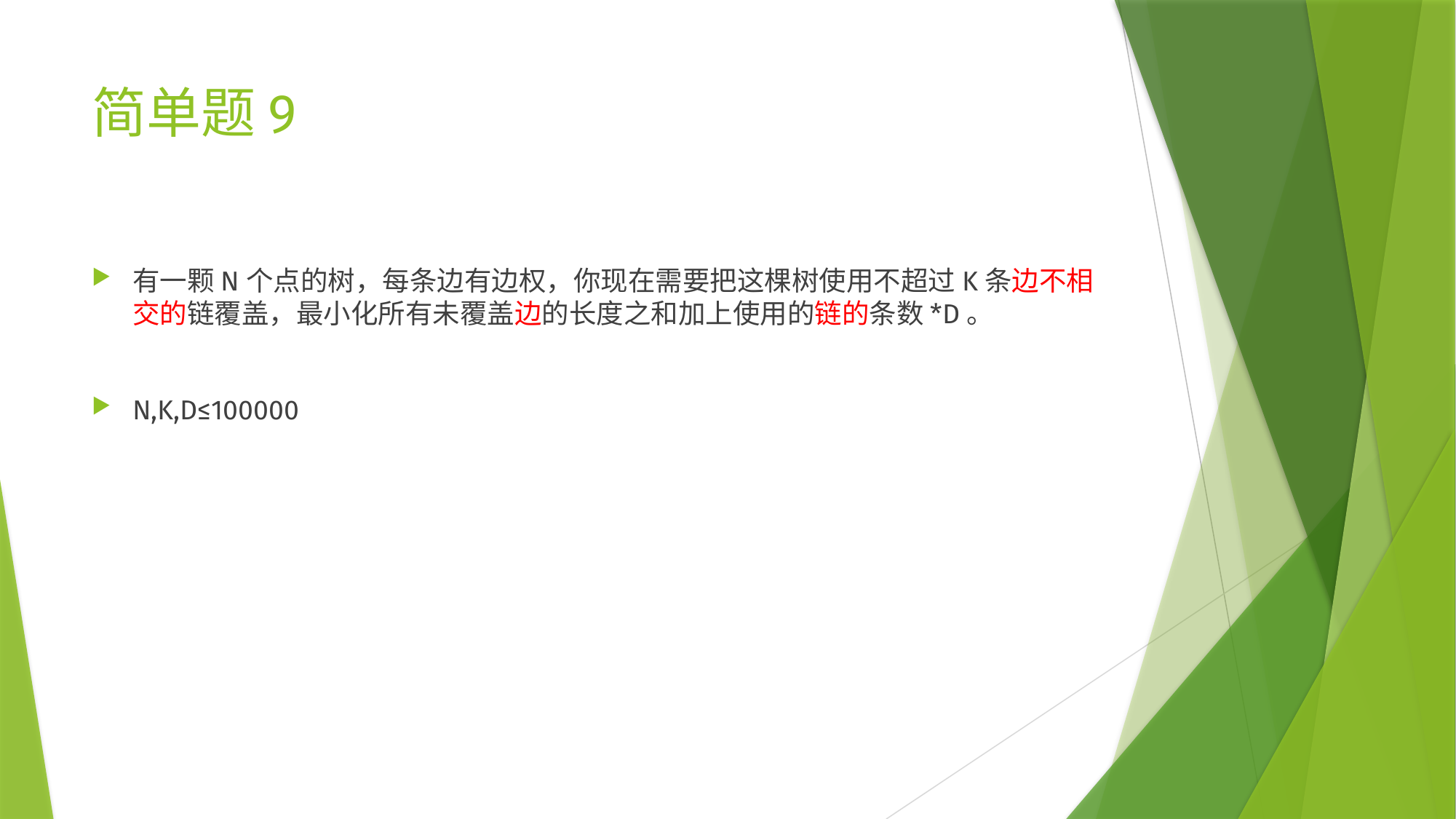

# 简单题9
有一颗N个点的树，每条边有边权，你现在需要把这棵树使用不超过K条边不相交的链覆盖，最小化所有未覆盖边的长度之和加上使用的链的条数*D。

N,K,D≤100000